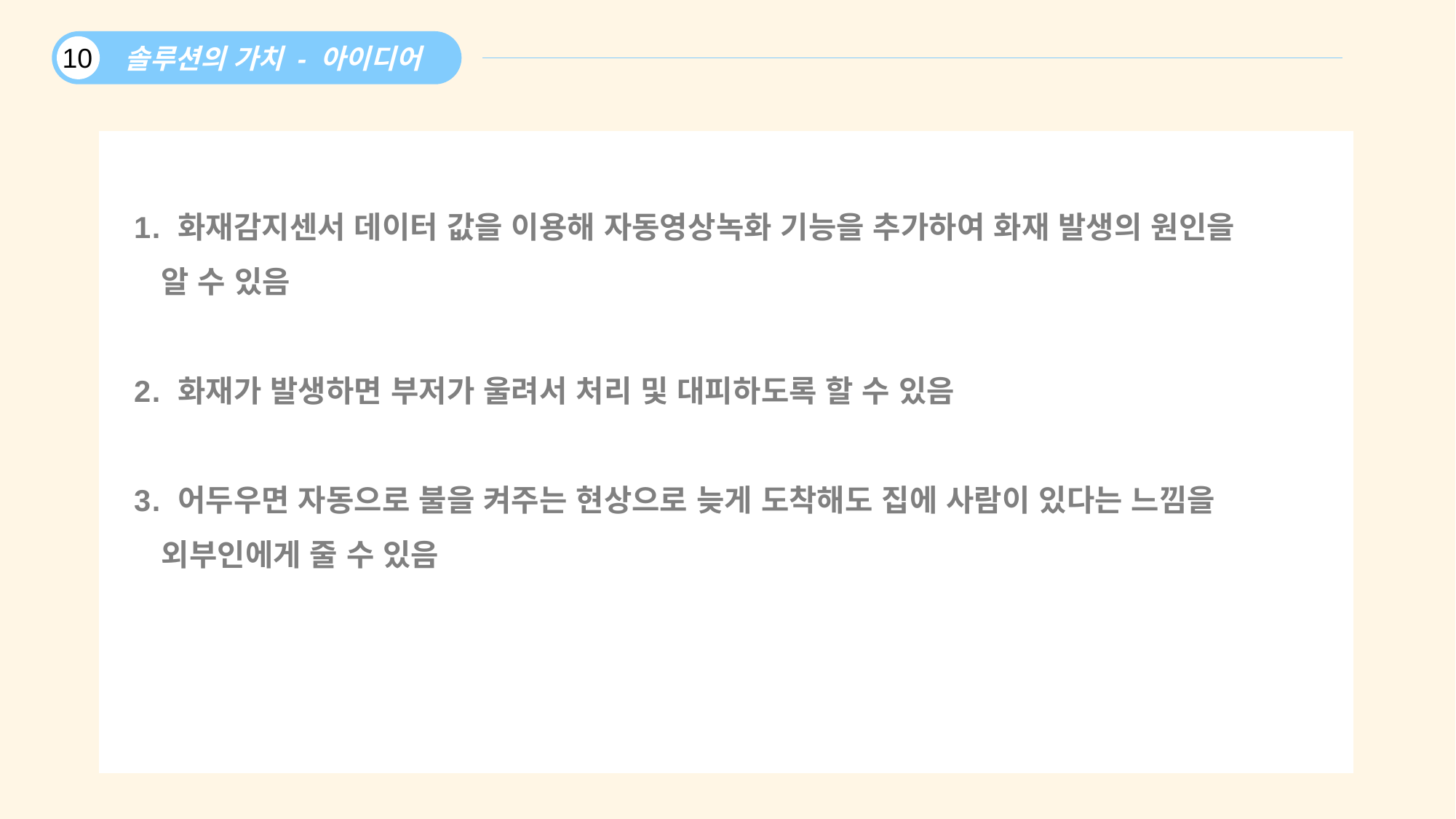

솔루션의 가치 - 아이디어
10

 화재감지센서 데이터 값을 이용해 자동영상녹화 기능을 추가하여 화재 발생의 원인을 알 수 있음

 화재가 발생하면 부저가 울려서 처리 및 대피하도록 할 수 있음

 어두우면 자동으로 불을 켜주는 현상으로 늦게 도착해도 집에 사람이 있다는 느낌을 외부인에게 줄 수 있음